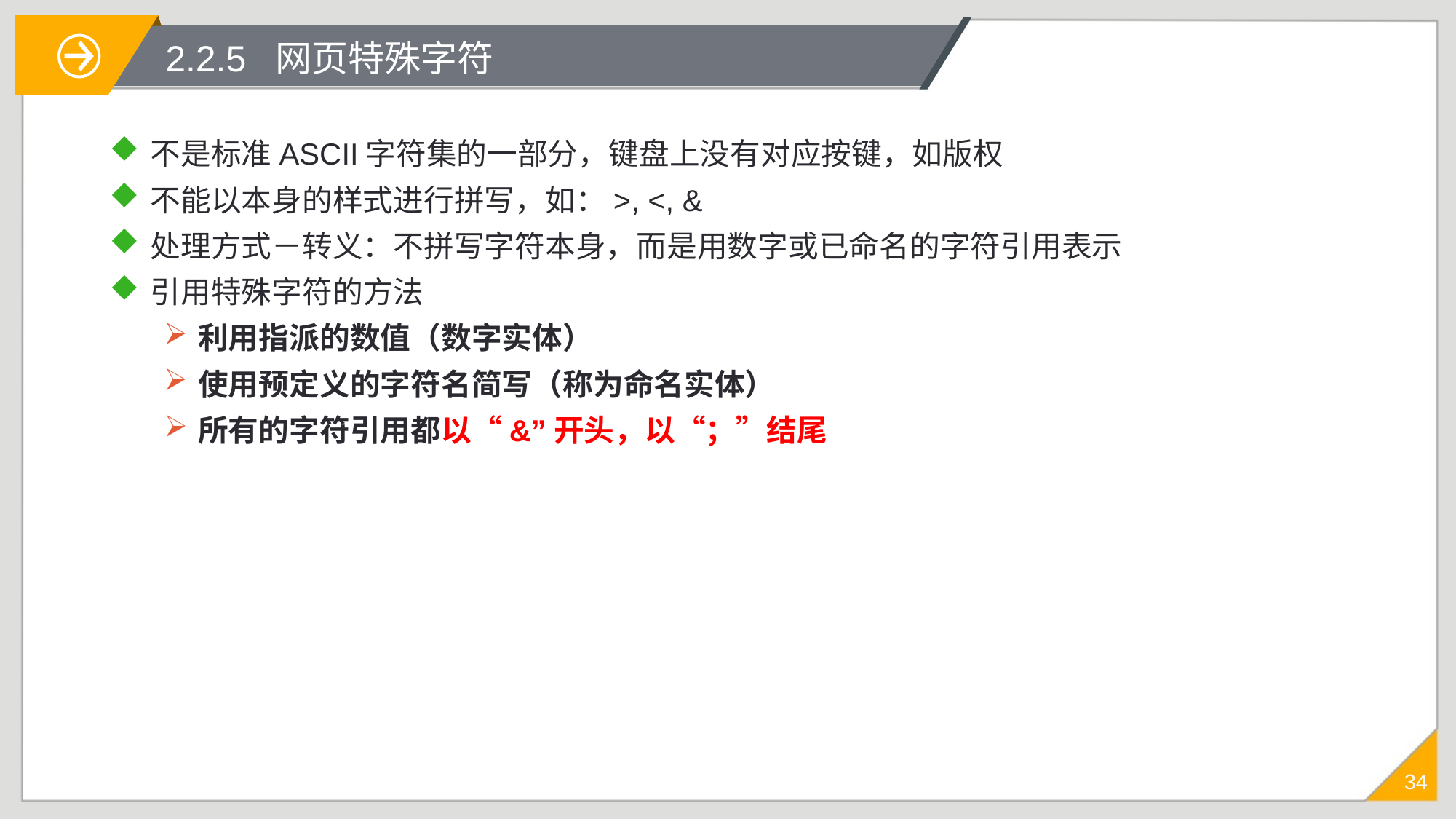

# 2.2.5  网页特殊字符
不是标准ASCII字符集的一部分，键盘上没有对应按键，如版权
不能以本身的样式进行拼写，如：>, <, &
处理方式－转义：不拼写字符本身，而是用数字或已命名的字符引用表示
引用特殊字符的方法
利用指派的数值（数字实体）
使用预定义的字符名简写（称为命名实体）
所有的字符引用都以“&”开头，以“；”结尾